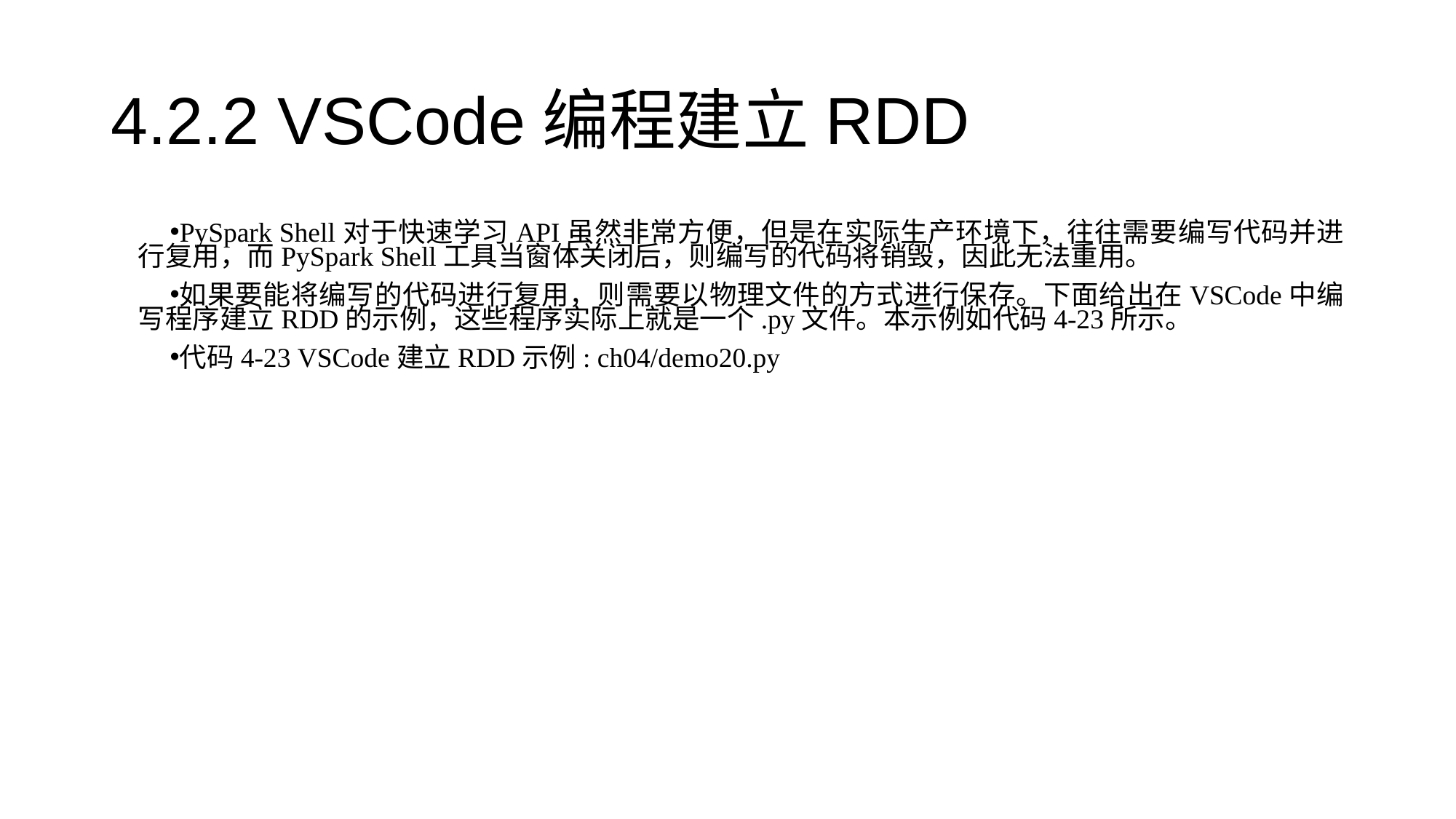

# 4.2.2 VSCode编程建立RDD
PySpark Shell对于快速学习API虽然非常方便，但是在实际生产环境下，往往需要编写代码并进行复用，而PySpark Shell工具当窗体关闭后，则编写的代码将销毁，因此无法重用。
如果要能将编写的代码进行复用，则需要以物理文件的方式进行保存。下面给出在VSCode中编写程序建立RDD的示例，这些程序实际上就是一个.py文件。本示例如代码4-23所示。
代码4-23 VSCode建立RDD示例: ch04/demo20.py